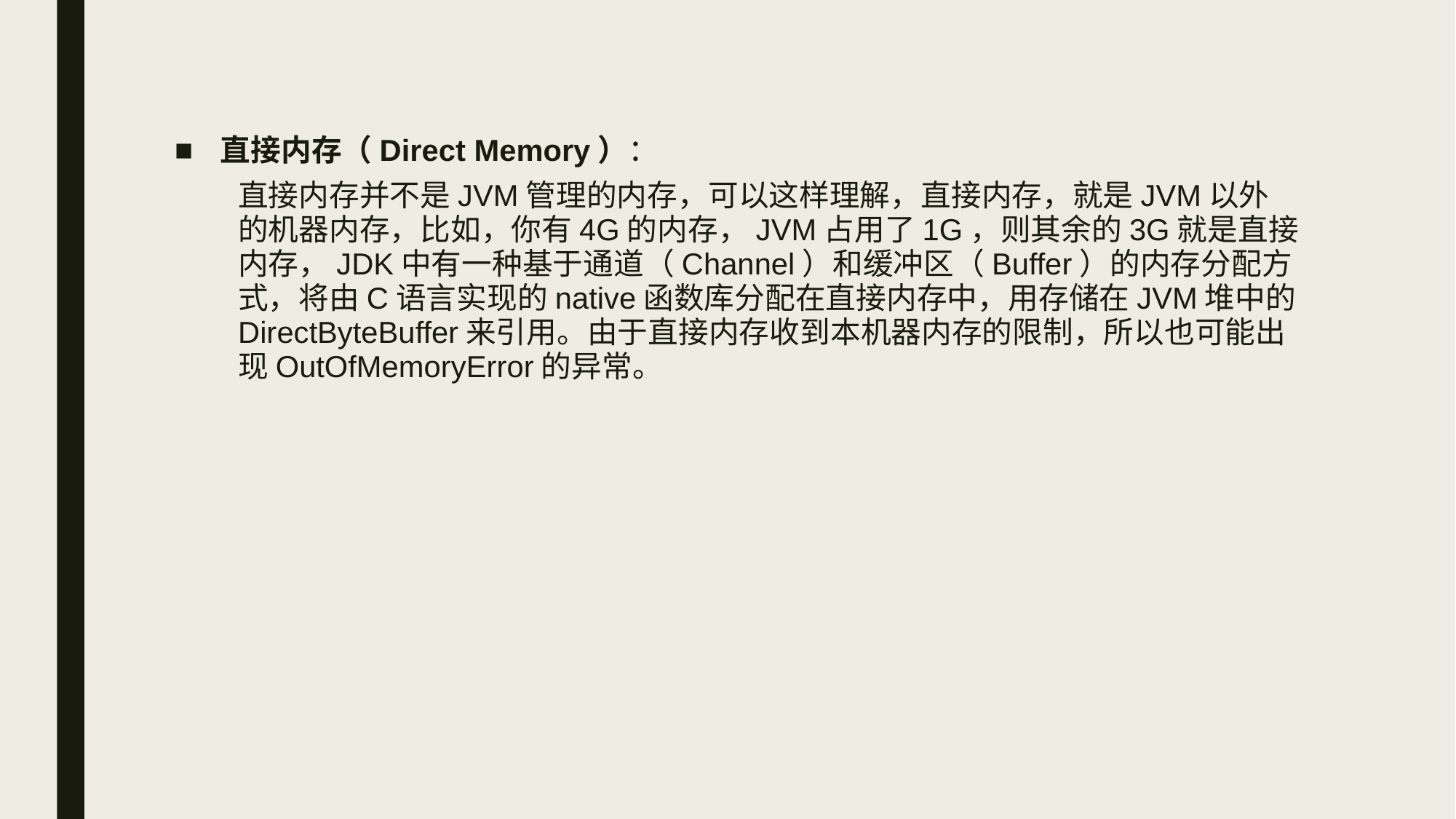

直接内存（Direct Memory）：
直接内存并不是JVM管理的内存，可以这样理解，直接内存，就是JVM以外的机器内存，比如，你有4G的内存，JVM占用了1G，则其余的3G就是直接内存，JDK中有一种基于通道（Channel）和缓冲区（Buffer）的内存分配方式，将由C语言实现的native函数库分配在直接内存中，用存储在JVM堆中的DirectByteBuffer来引用。由于直接内存收到本机器内存的限制，所以也可能出现OutOfMemoryError的异常。